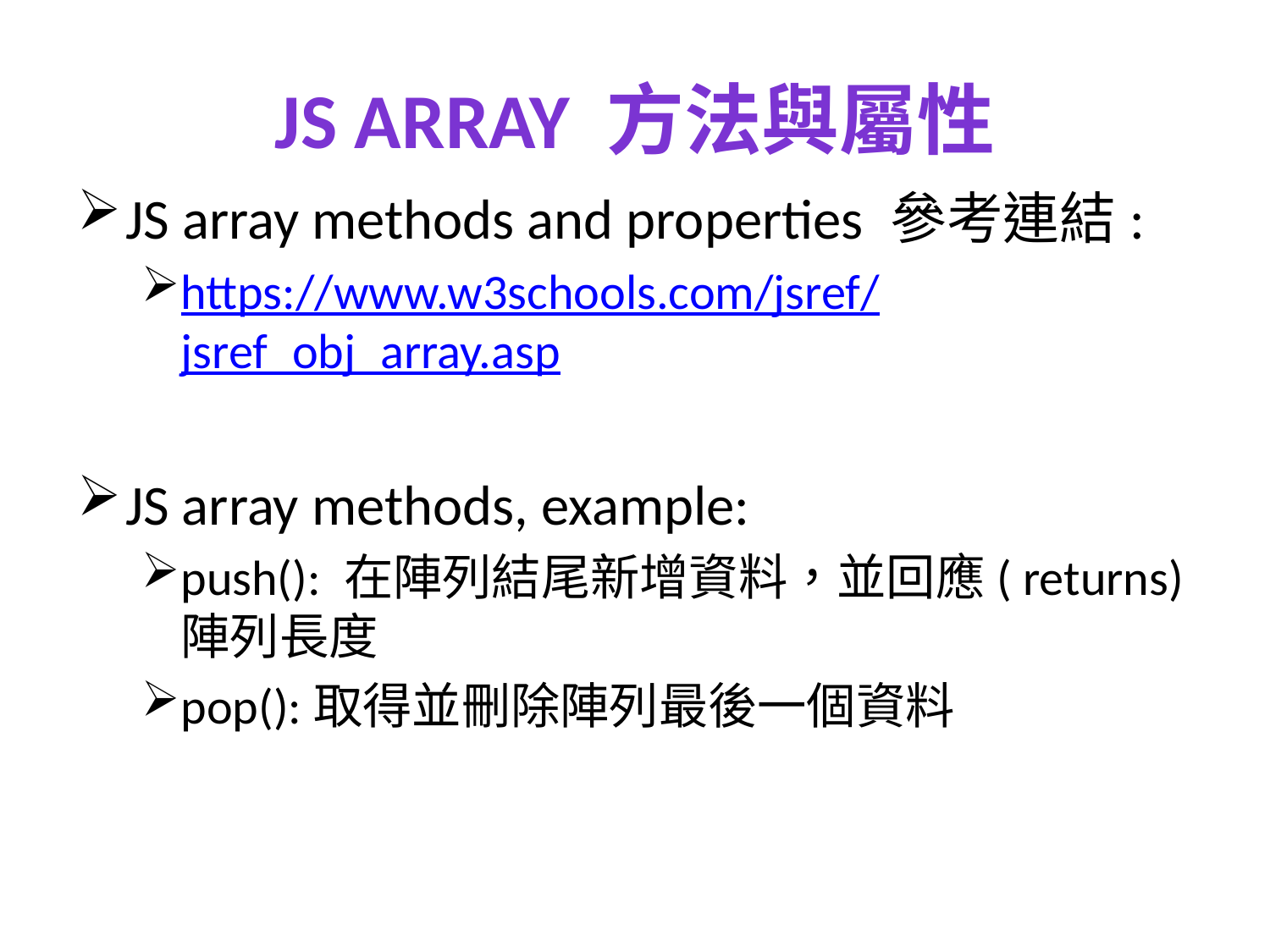

# JS Array 方法與屬性
JS array methods and properties 參考連結:
https://www.w3schools.com/jsref/jsref_obj_array.asp

JS array methods, example:
push(): 在陣列結尾新增資料，並回應( returns)陣列長度
pop():取得並刪除陣列最後一個資料